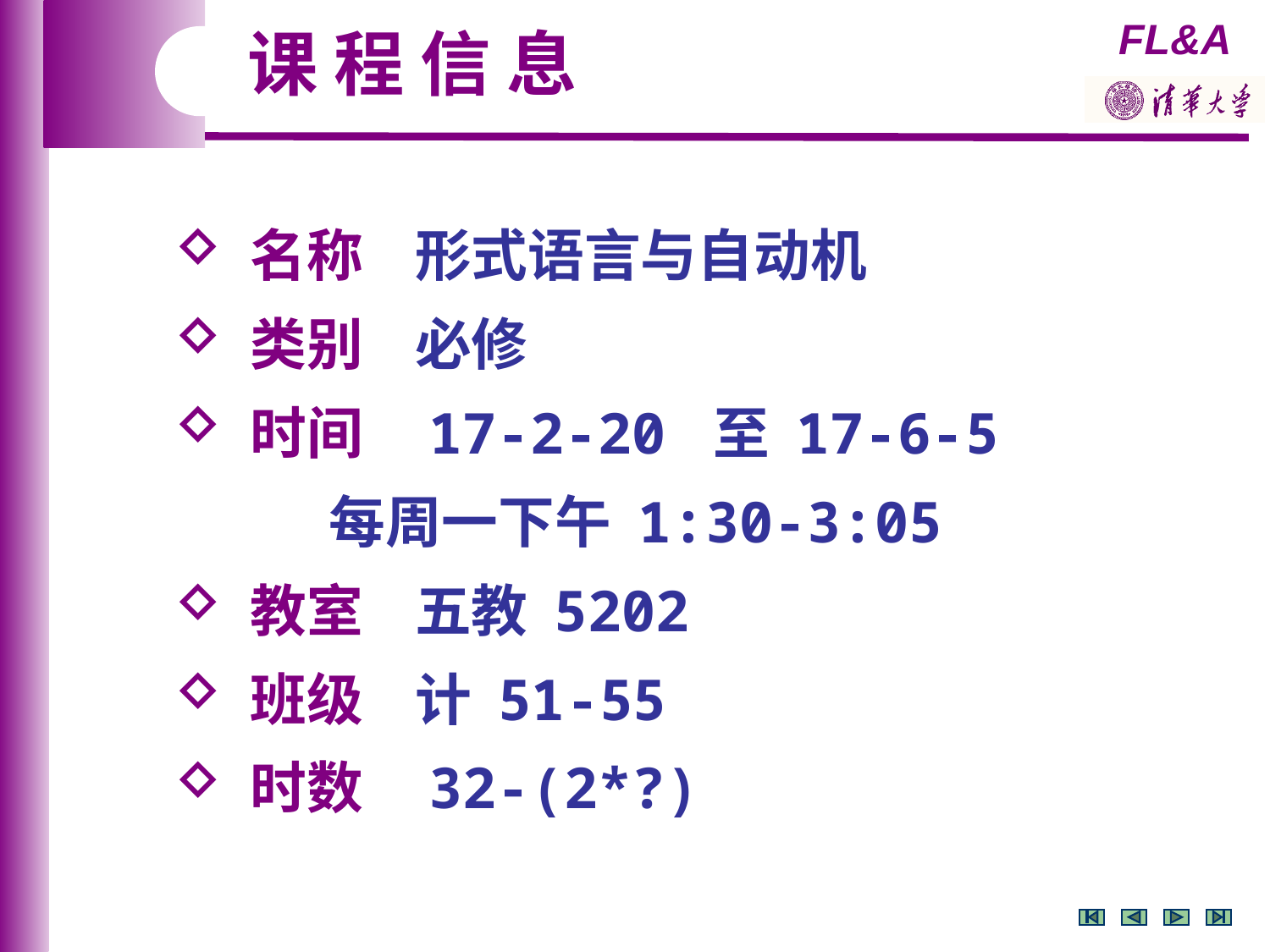

课 程 信 息
 名称    形式语言与自动机

 类别    必修

 时间    17-2-20 至 17-6-5

           每周一下午 1:30-3:05

 教室    五教 5202

 班级    计 51-55

 时数    32-(2*?)